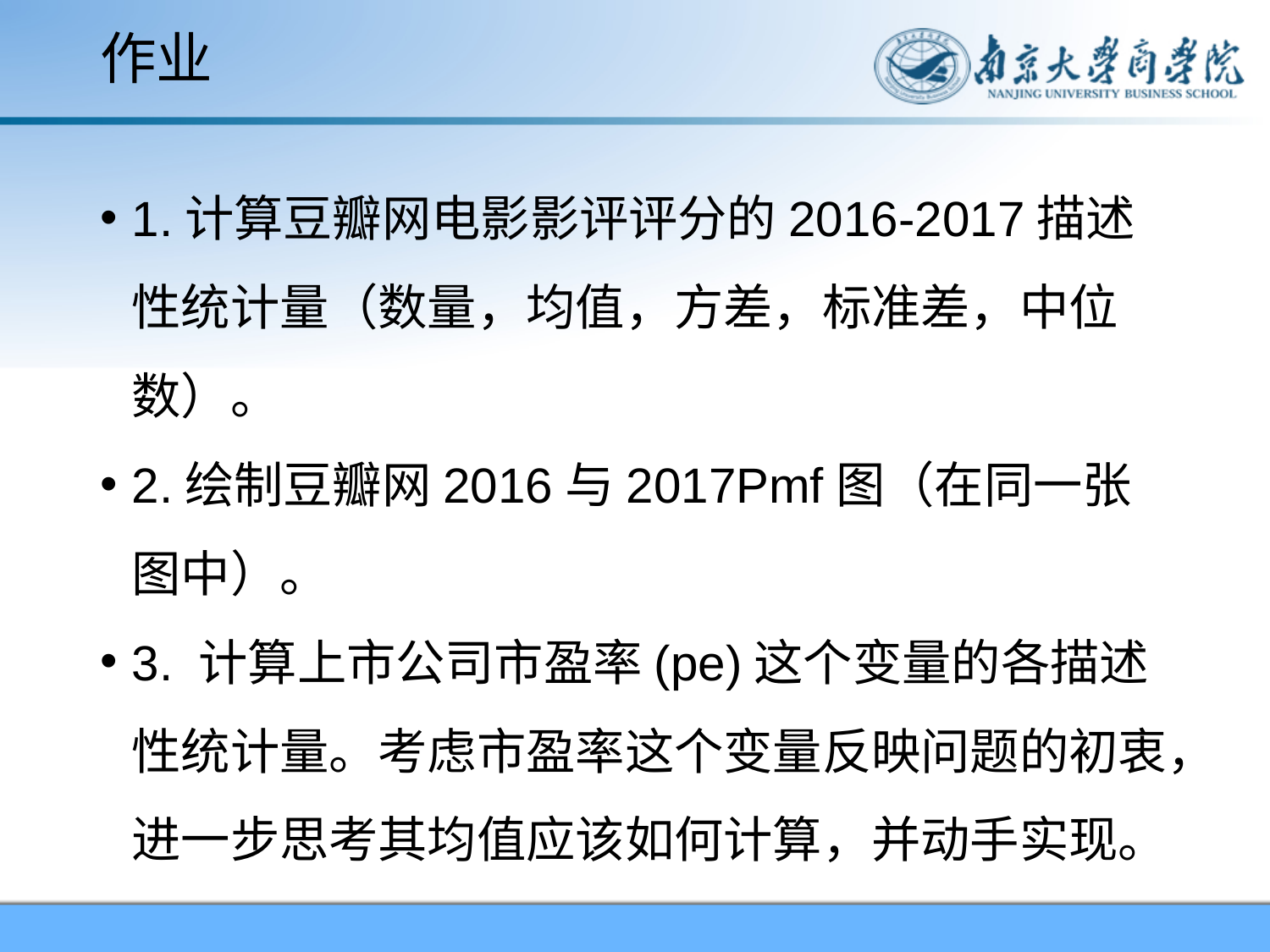

# 作业
1.计算豆瓣网电影影评评分的2016-2017描述性统计量（数量，均值，方差，标准差，中位数）。
2.绘制豆瓣网2016与2017Pmf图（在同一张图中）。
3. 计算上市公司市盈率(pe)这个变量的各描述性统计量。考虑市盈率这个变量反映问题的初衷，进一步思考其均值应该如何计算，并动手实现。